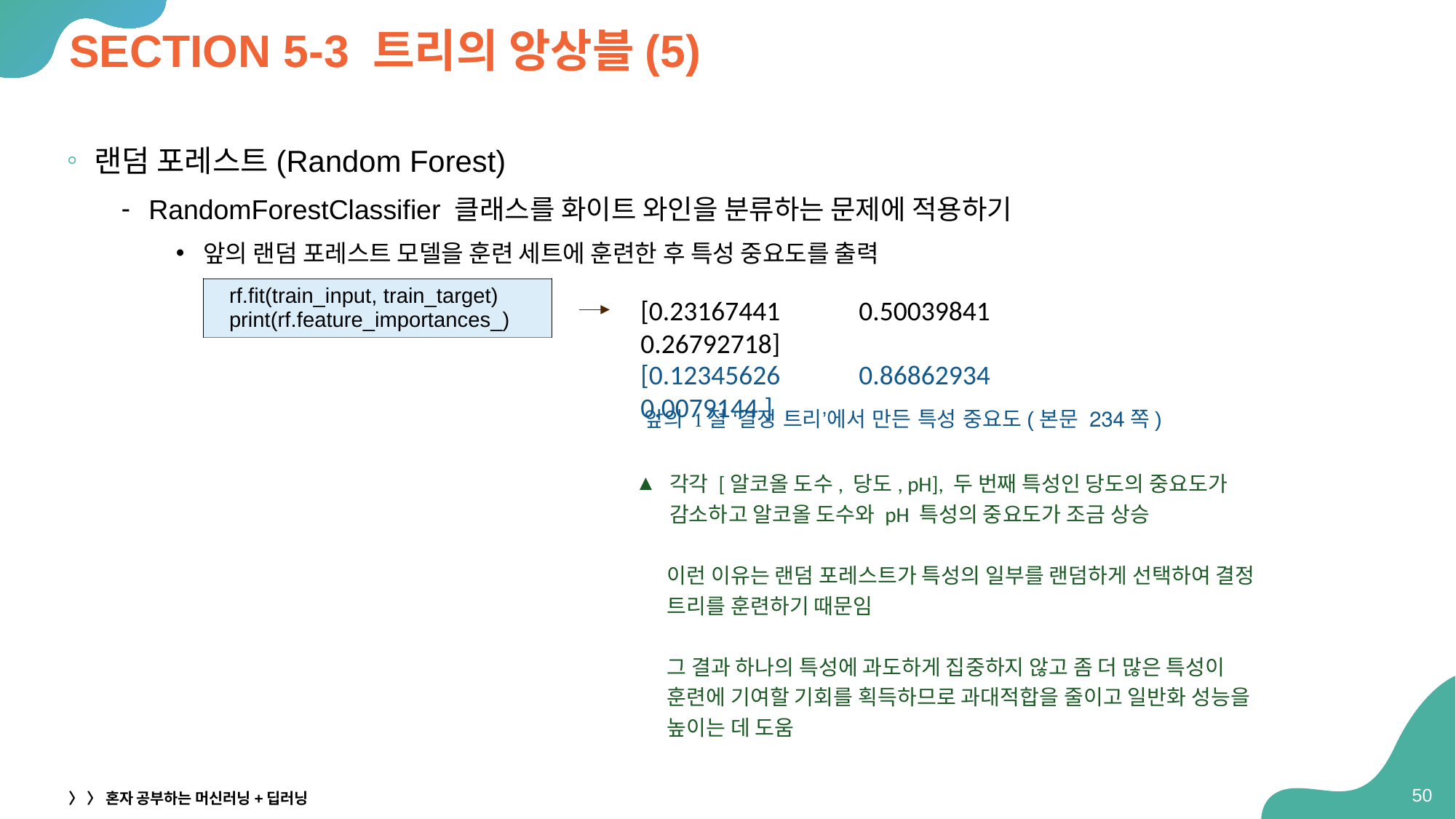

# SECTION 5-3 트리의 앙상블(5)
랜덤 포레스트(Random Forest)
RandomForestClassifier 클래스를 화이트 와인을 분류하는 문제에 적용하기
앞의 랜덤 포레스트 모델을 훈련 세트에 훈련한 후 특성 중요도를 출력
| rf.fit(train\_input, train\_target) print(rf.feature\_importances\_) |
| --- |
[0.23167441 	0.50039841	0.26792718]
[0.12345626 	0.86862934 	0.0079144 ]
앞의 1절 ‘결정 트리’에서 만든 특성 중요도(본문 234쪽)
각각 [알코올 도수, 당도, pH], 두 번째 특성인 당도의 중요도가
감소하고 알코올 도수와 pH 특성의 중요도가 조금 상승

이런 이유는 랜덤 포레스트가 특성의 일부를 랜덤하게 선택하여 결정 트리를 훈련하기 때문임

그 결과 하나의 특성에 과도하게 집중하지 않고 좀 더 많은 특성이
훈련에 기여할 기회를 획득하므로 과대적합을 줄이고 일반화 성능을 높이는 데 도움
50
〉 〉 혼자 공부하는 머신러닝+딥러닝